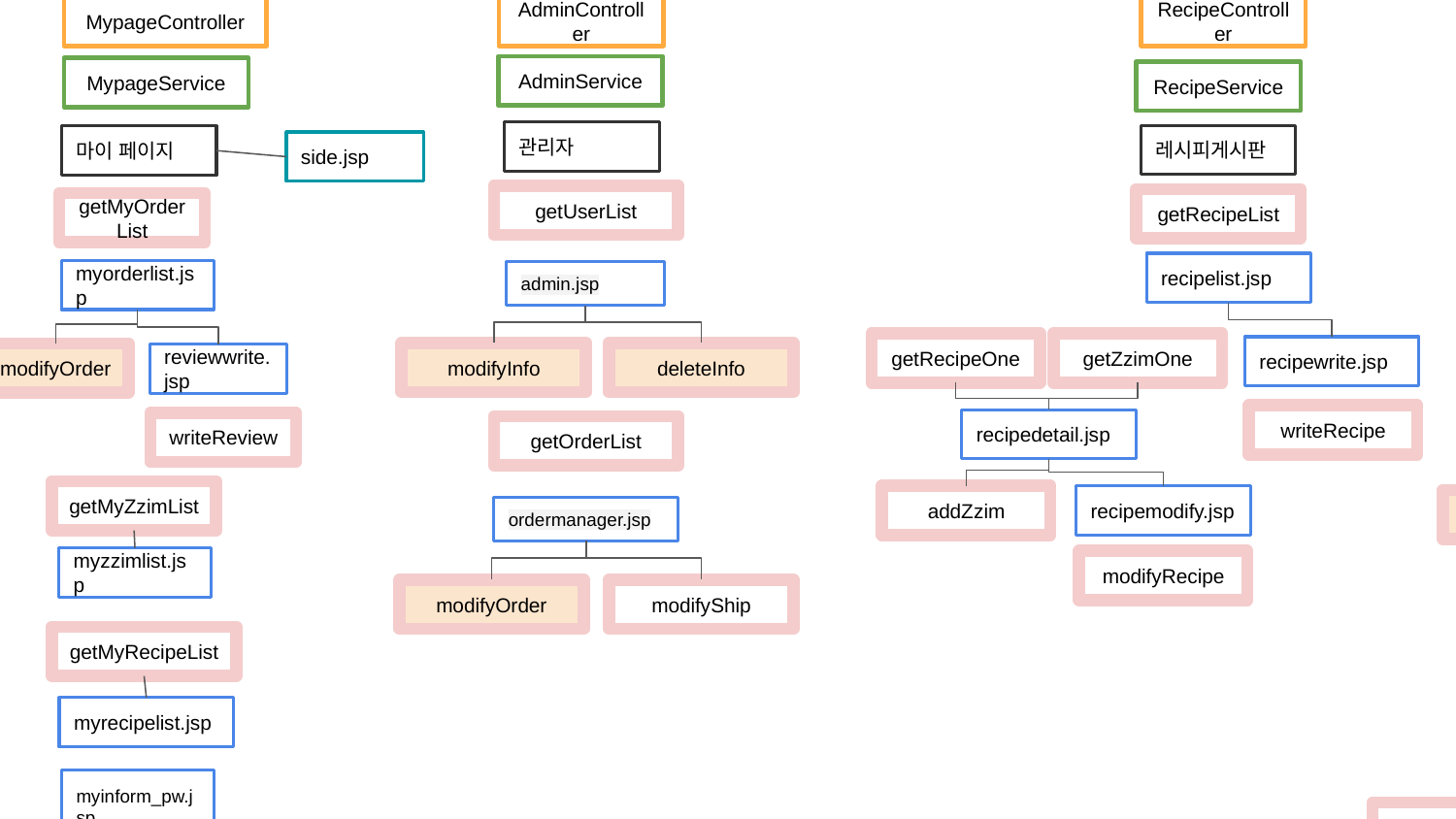

MainController
main.jsp
NoticeController
MealController
AskController
AdminController
RecipeController
MypageController
UserController
NoticeService
MealService
AskService
AdminService
MypageService
RecipeService
UserService
공지사항
문의하기
밀키트게시판
관리자
레시피게시판
마이 페이지
회원가입
로그인
side.jsp
asklist.jsp
noticelist.jsp
getMealList
getUserList
getRecipeList
getMyOrderList
email.jsp
getUserOne
meallist.jsp
getNoticeOne
noticewrite.jsp
askwrite.jsp
getAskOne
recipelist.jsp
myorderlist.jsp
certifyEmail
admin.jsp
header.jsp
writeNotice
writeAsk
askdetail.jsp
noticedetail.jsp
join.jsp
addCartOne
getRecipeOne
getZzimOne
getMealOne
recipewrite.jsp
modifyInfo
deleteInfo
modifyOrder
reviewwrite.jsp
addUser
askmodify.jsp
askreply.jsp
deleteAsk
noticemodify.jsp
deleteNotice
writeRecipe
recipedetail.jsp
mealdetail.jsp
writeReview
getOrderList
joinresult.jsp
writeReplyAsk
modifyAsk
modifyNotice
getMyZzimList
getQnaList
addZzim
recipemodify.jsp
getReviewList
mealmodify.jsp
addCartOne
ordermanager.jsp
myzzimlist.jsp
ChatbotController
modifyRecipe
writeReplyQna
deleteReview
modifyMeal
modifyOrder
modifyShip
ChatbotService
getMyRecipeList
writeQna
modifyReview
mealwrite.jsp
PayController
챗봇
상품사진, 상품명, 가격, 상세정보, 반품교환정보 수정 가능
myrecipelist.jsp
deleteQna
writeMeal
PayService
chatbot.jsp
myinform_pw.jsp
modifyQna
getCartList
order.jsp
checkPassword
mycart.jsp
addOrder
myinform.jsp
orderconfirm.jsp
modifyInfo
deleteInfo